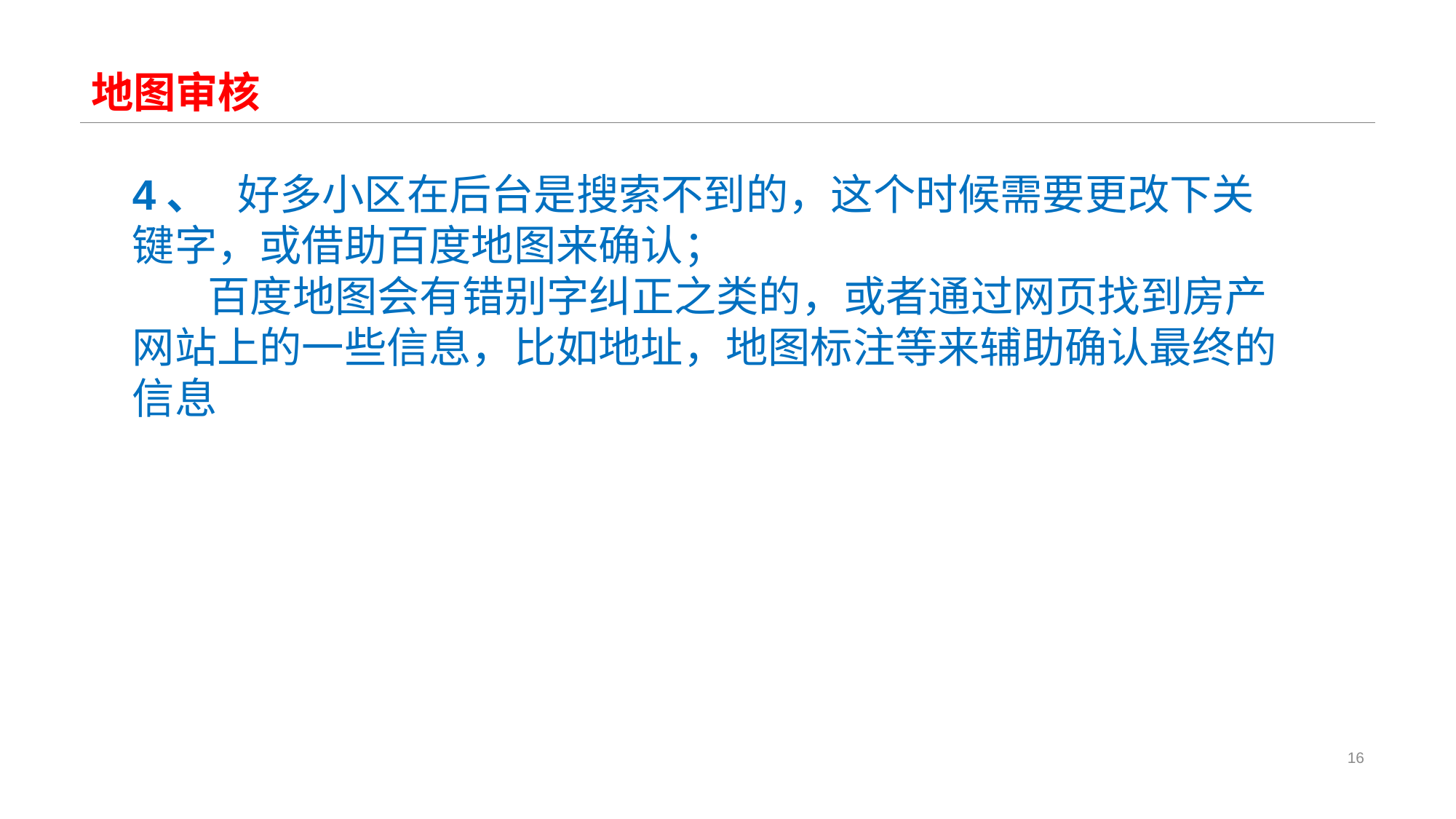

# 地图审核
4、   好多小区在后台是搜索不到的，这个时候需要更改下关键字，或借助百度地图来确认；
        百度地图会有错别字纠正之类的，或者通过网页找到房产网站上的一些信息，比如地址，地图标注等来辅助确认最终的信息

16